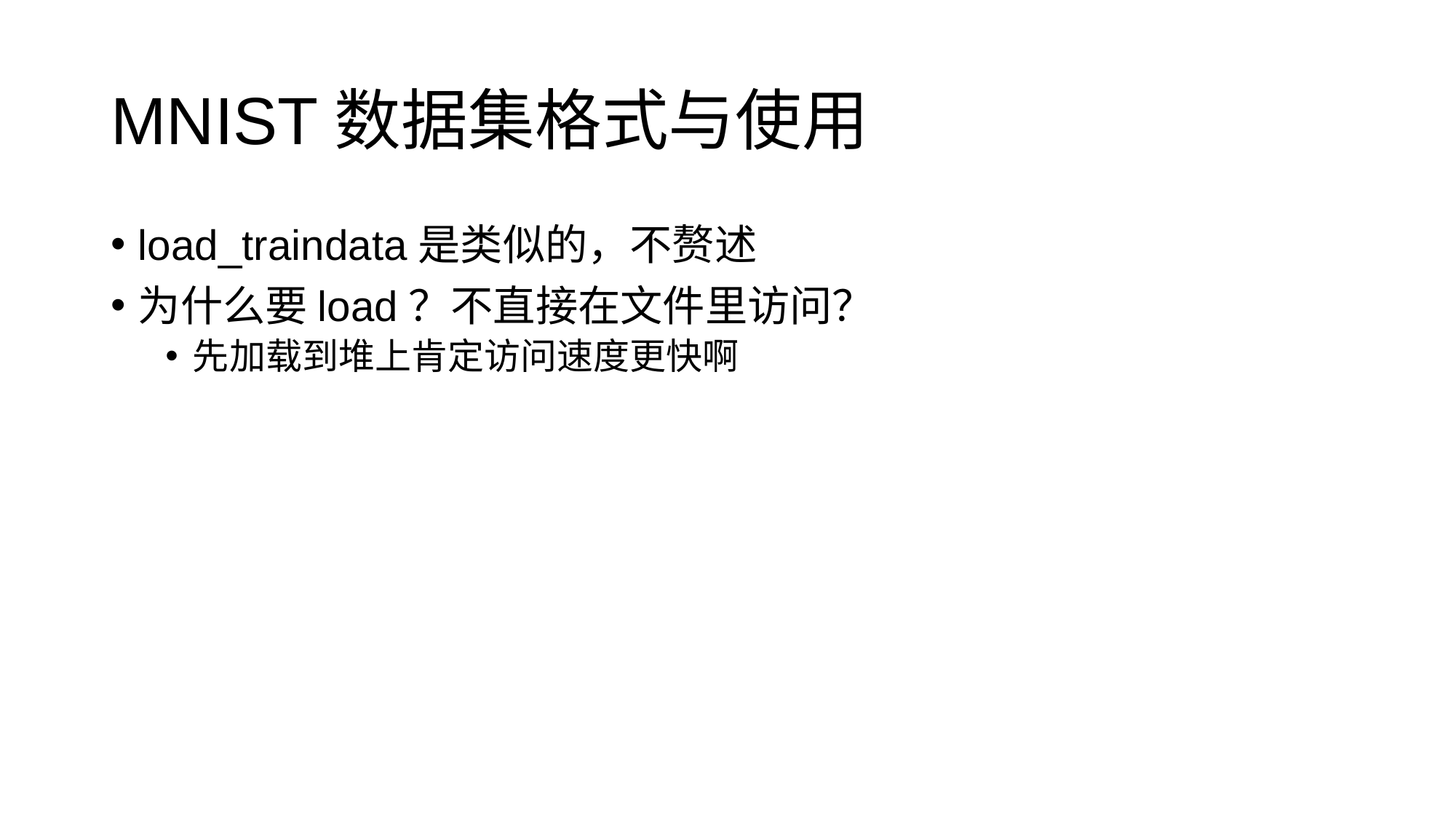

# MNIST数据集格式与使用
load_traindata是类似的，不赘述
为什么要load？不直接在文件里访问？
先加载到堆上肯定访问速度更快啊